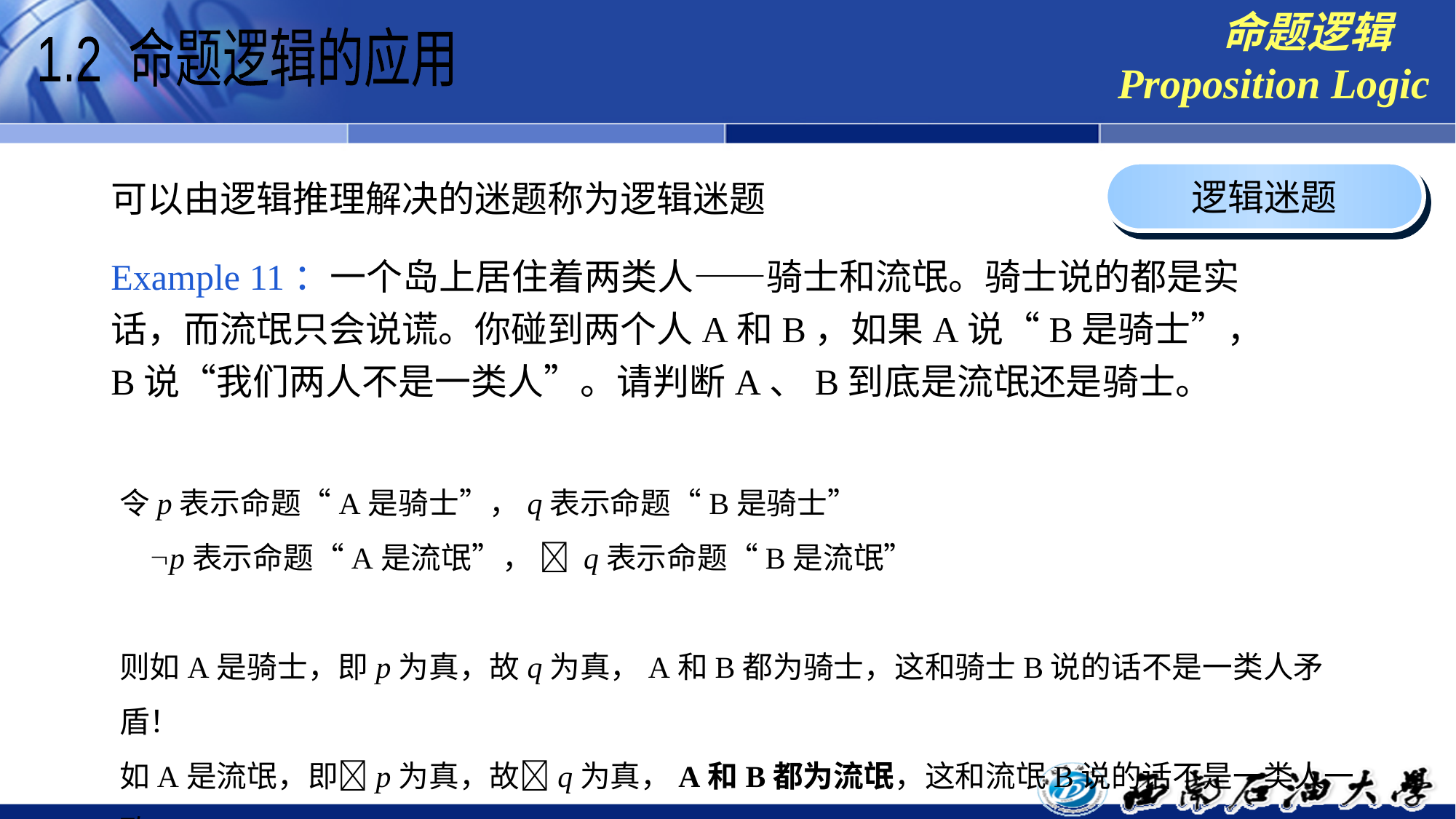

命题逻辑
Proposition Logic
1.2  命题逻辑的应用
可以由逻辑推理解决的迷题称为逻辑迷题

逻辑迷题
Example 11：一个岛上居住着两类人——骑士和流氓。骑士说的都是实话，而流氓只会说谎。你碰到两个人A和B，如果A说“B是骑士”，B说“我们两人不是一类人”。请判断A、B到底是流氓还是骑士。
令p表示命题“A是骑士”，q表示命题“B是骑士”
    ¬p表示命题“A是流氓”， ¬ q表示命题“B是流氓”

则如A是骑士，即p为真，故q为真，A和B都为骑士，这和骑士B说的话不是一类人矛盾！
如A是流氓，即¬p为真，故¬q为真，A和B都为流氓，这和流氓B说的话不是一类人一致。